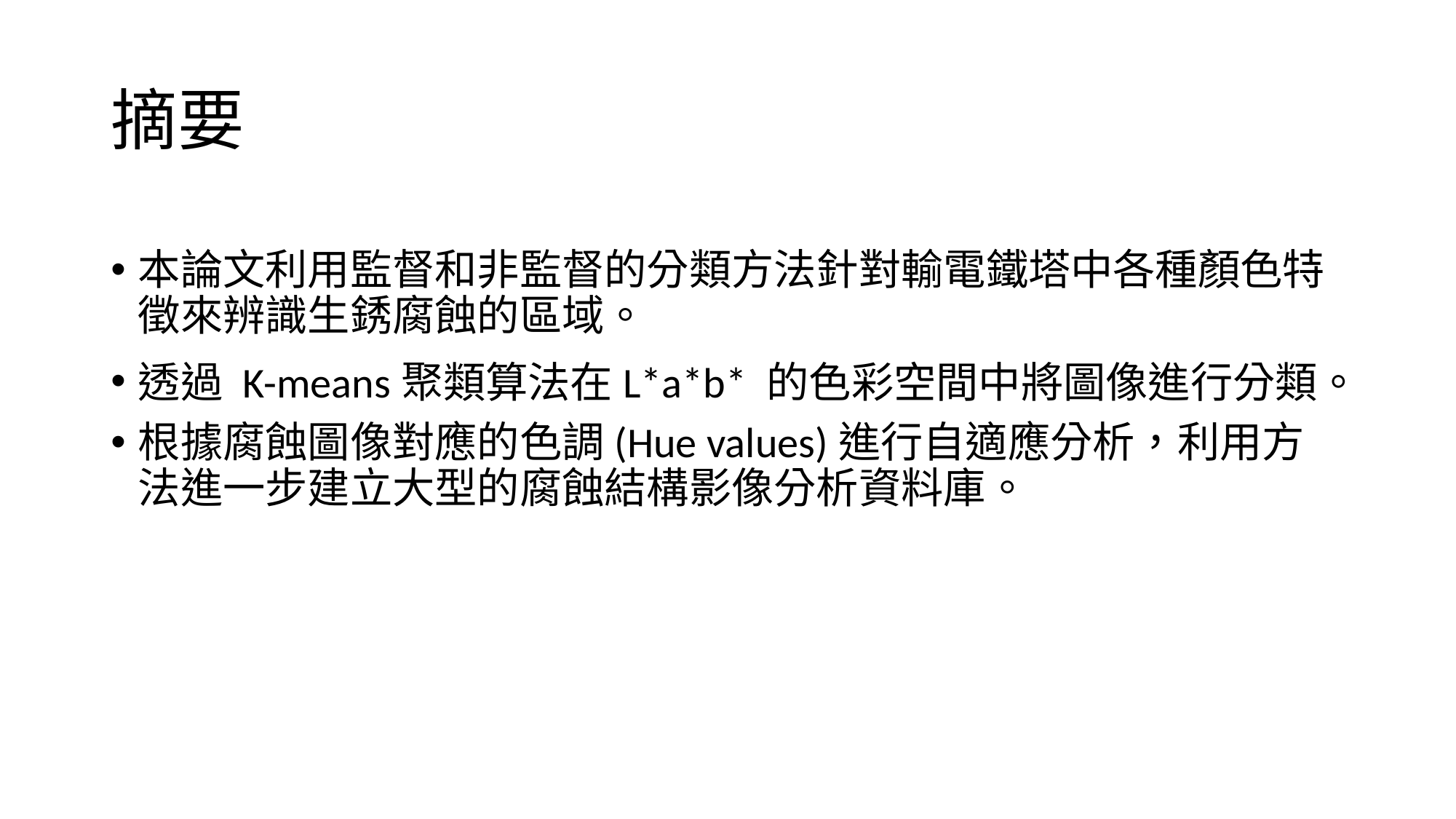

# 摘要
本論文利用監督和非監督的分類方法針對輸電鐵塔中各種顏色特徵來辨識生銹腐蝕的區域。
透過 K-means聚類算法在L*a*b* 的色彩空間中將圖像進行分類。
根據腐蝕圖像對應的色調(Hue values)進行自適應分析，利用方法進一步建立大型的腐蝕結構影像分析資料庫。